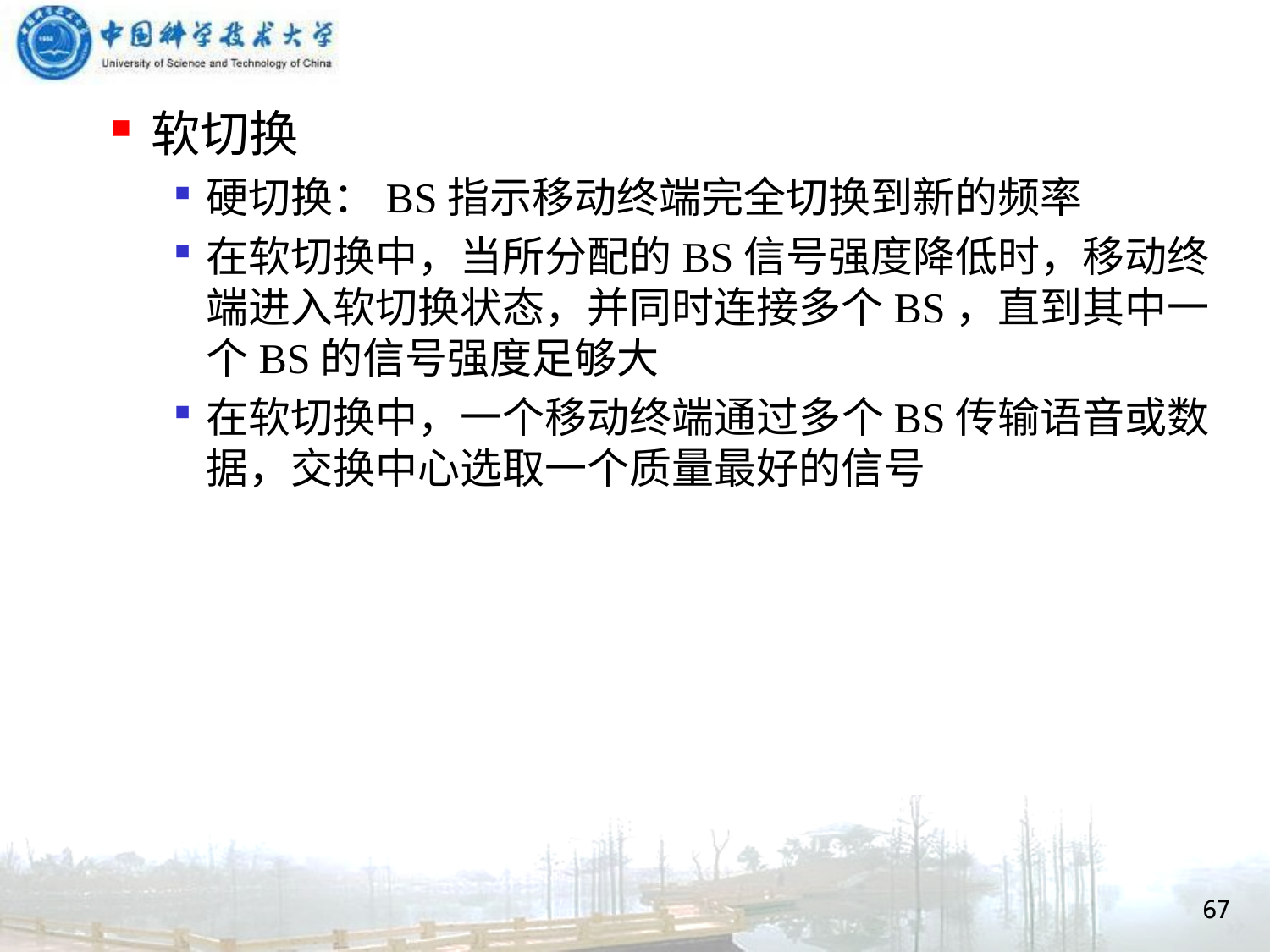

软切换
硬切换：BS指示移动终端完全切换到新的频率
在软切换中，当所分配的BS信号强度降低时，移动终端进入软切换状态，并同时连接多个BS，直到其中一个BS的信号强度足够大
在软切换中，一个移动终端通过多个BS传输语音或数据，交换中心选取一个质量最好的信号

67